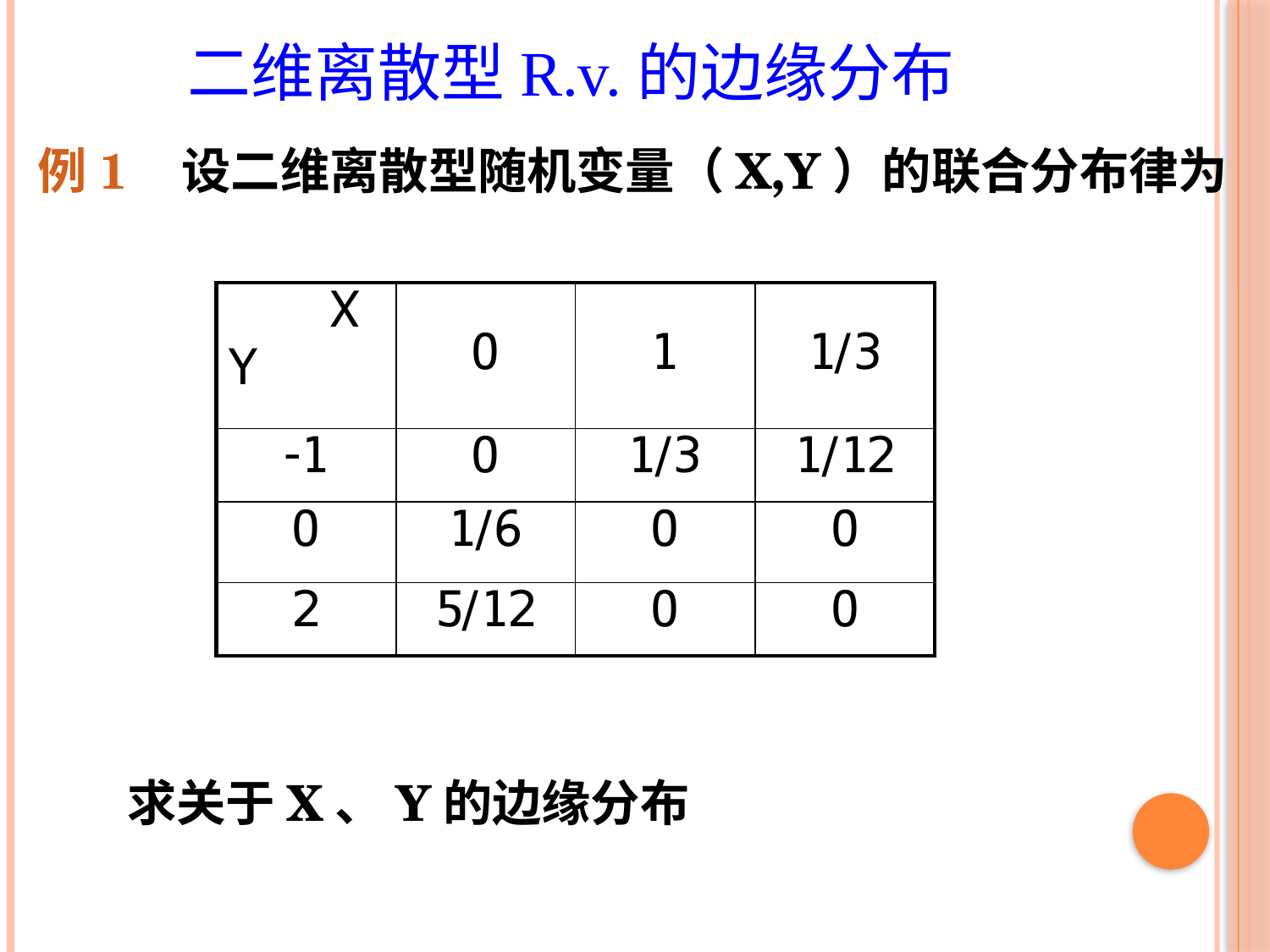

二维离散型R.v.的边缘分布
例1   设二维离散型随机变量（X,Y）的联合分布律为
| X Y | 0 | 1 | 1/3 |
| --- | --- | --- | --- |
| -1 | 0 | 1/3 | 1/12 |
| 0 | 1/6 | 0 | 0 |
| 2 | 5/12 | 0 | 0 |

求关于X、Y的边缘分布